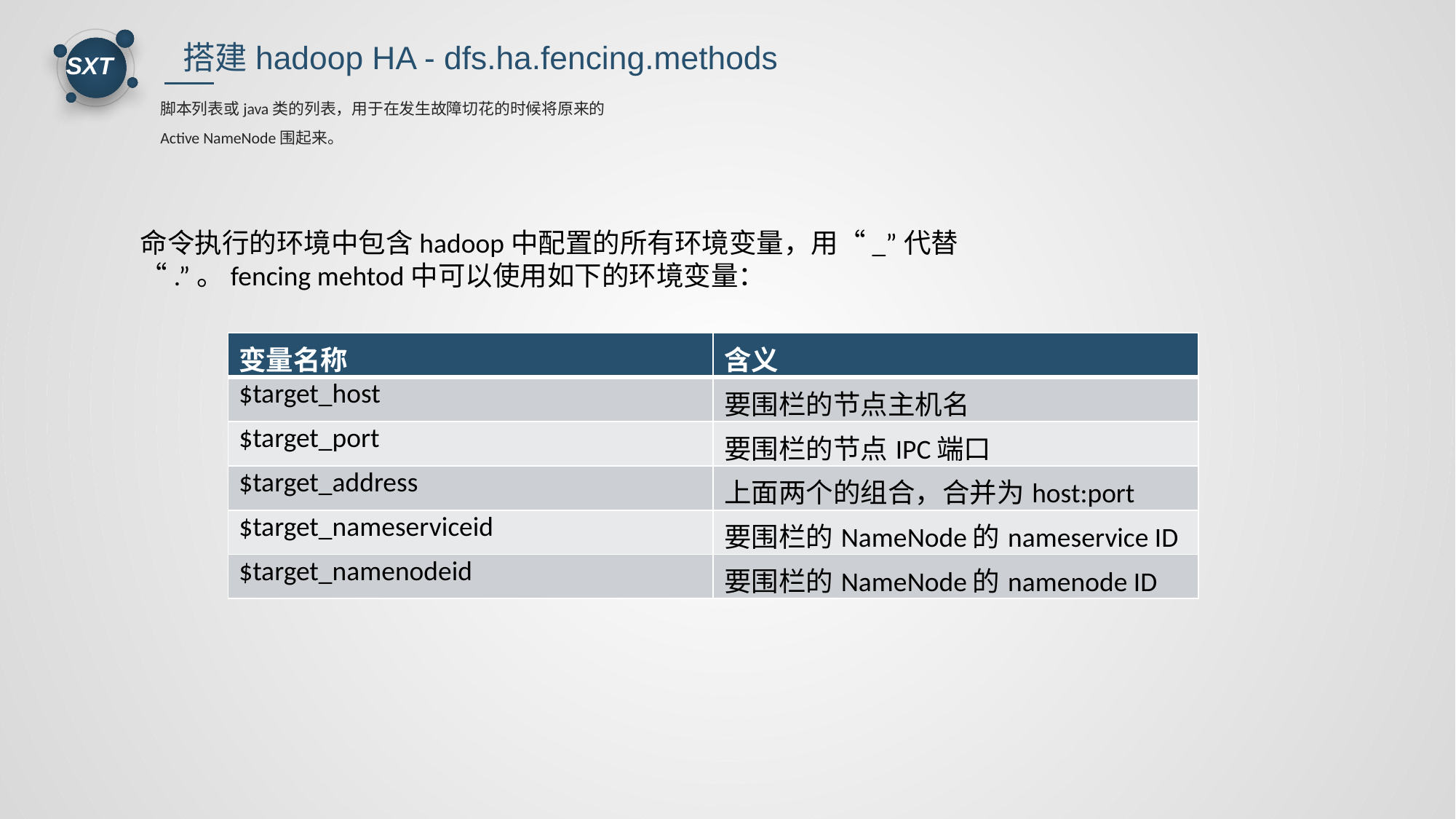

搭建hadoop HA - dfs.ha.fencing.methods
脚本列表或java类的列表，用于在发生故障切花的时候将原来的Active NameNode围起来。
命令执行的环境中包含hadoop中配置的所有环境变量，用“_”代替“.”。fencing mehtod中可以使用如下的环境变量：
| 变量名称 | 含义 |
| --- | --- |
| $target\_host | 要围栏的节点主机名 |
| $target\_port | 要围栏的节点IPC端口 |
| $target\_address | 上面两个的组合，合并为host:port |
| $target\_nameserviceid | 要围栏的NameNode的nameservice ID |
| $target\_namenodeid | 要围栏的NameNode的namenode ID |